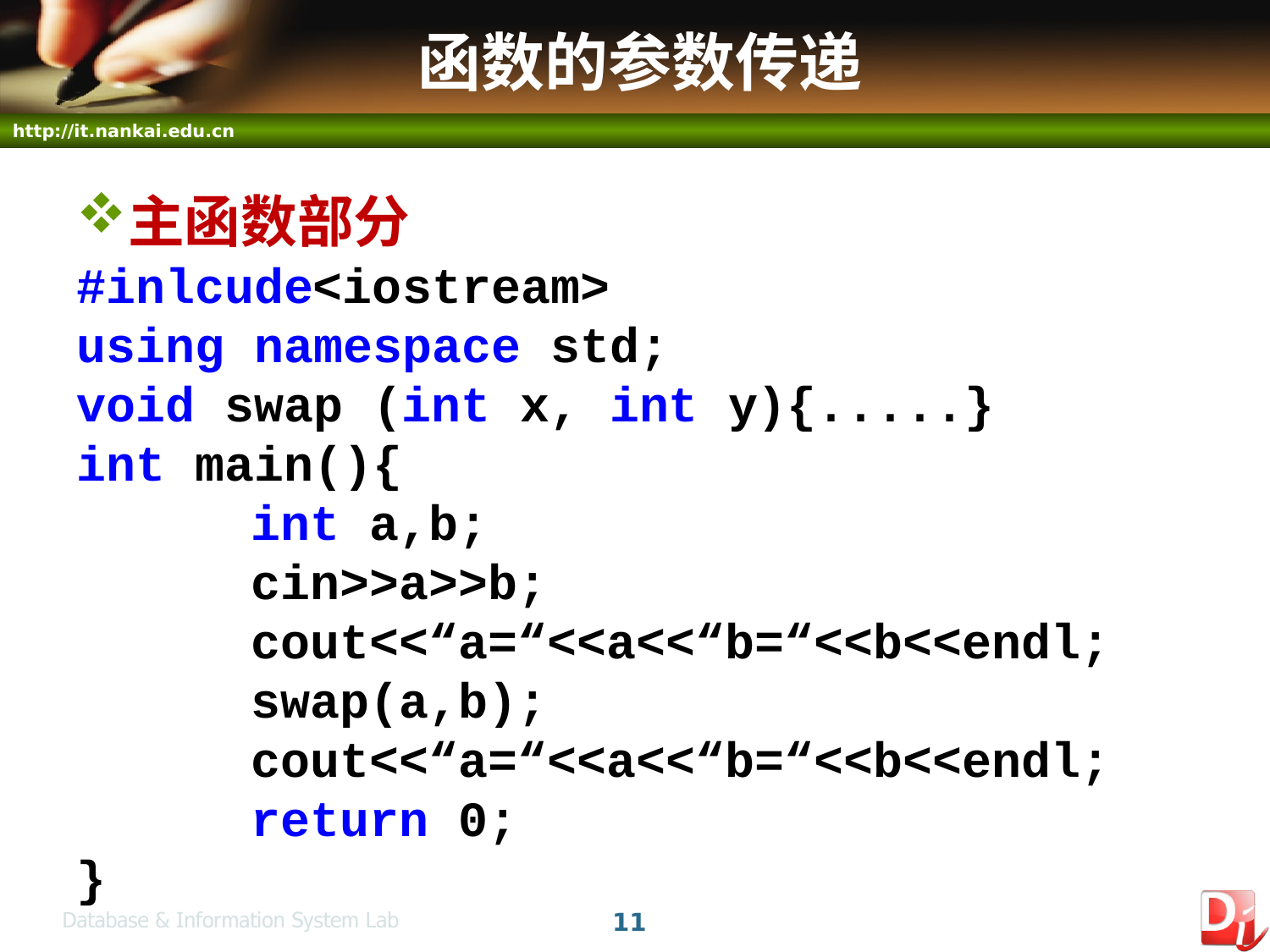

# 函数的参数传递
主函数部分
#inlcude<iostream>
using namespace std;
void swap (int x, int y){.....}
int main(){
		int a,b;
		cin>>a>>b;
		cout<<“a=“<<a<<“b=“<<b<<endl;
		swap(a,b);
		cout<<“a=“<<a<<“b=“<<b<<endl;
		return 0;
}
11
Database & Information System Lab